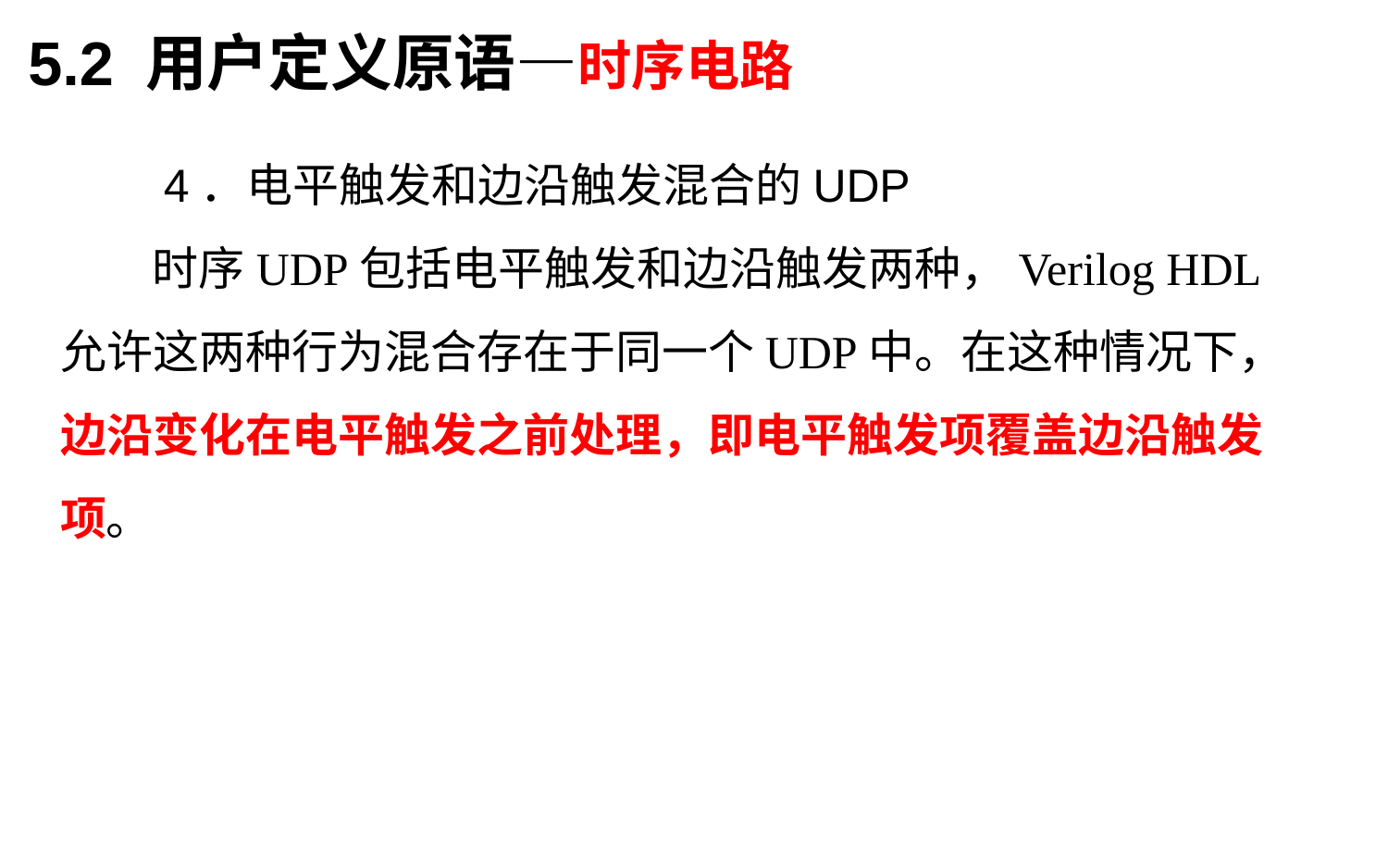

5.2 用户定义原语—时序电路
# 4．电平触发和边沿触发混合的UDP 　　时序UDP包括电平触发和边沿触发两种，Verilog HDL允许这两种行为混合存在于同一个UDP中。在这种情况下，边沿变化在电平触发之前处理，即电平触发项覆盖边沿触发项。